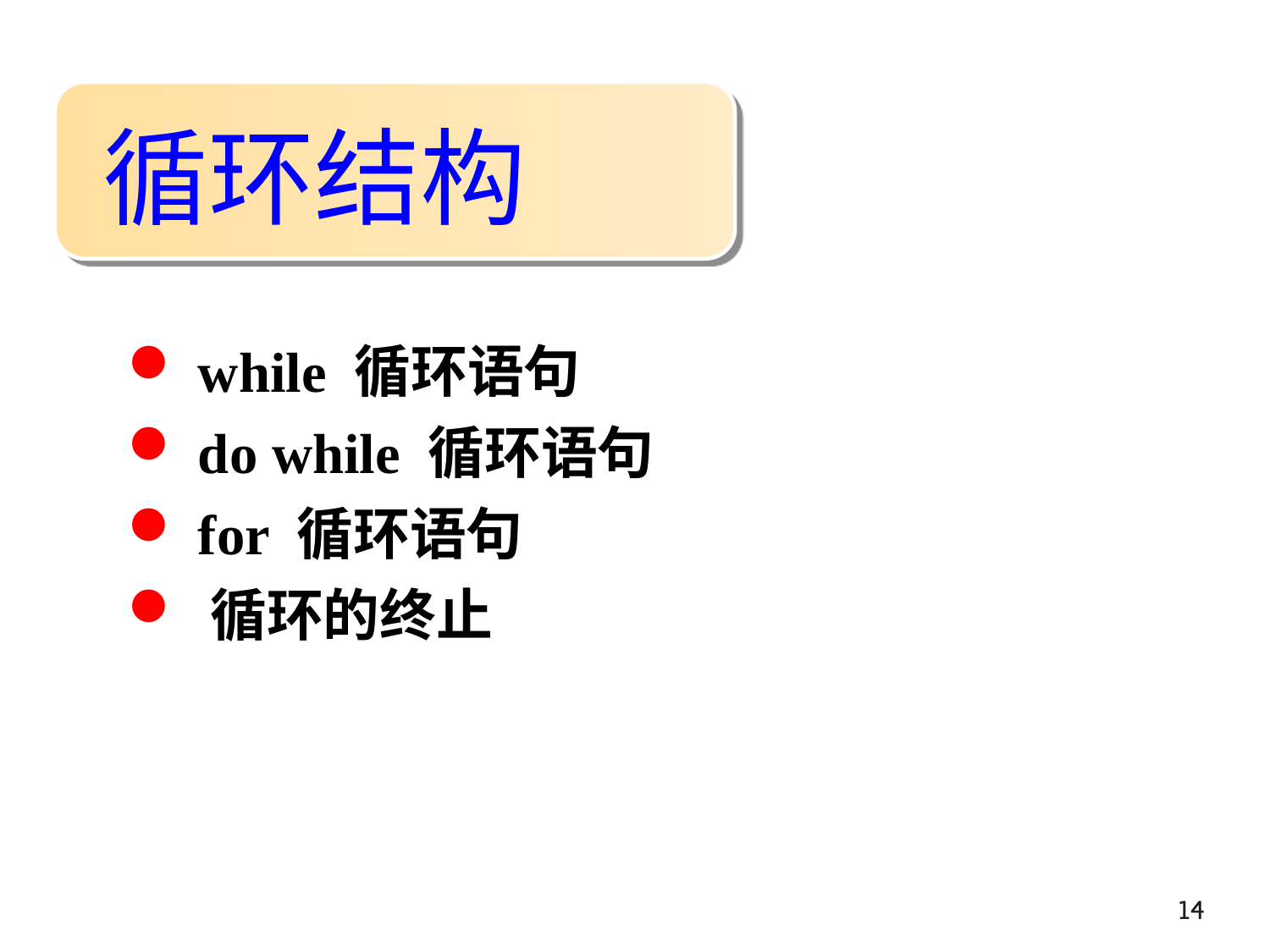

# 循环结构
 while 循环语句
 do while 循环语句
 for 循环语句
 循环的终止
14